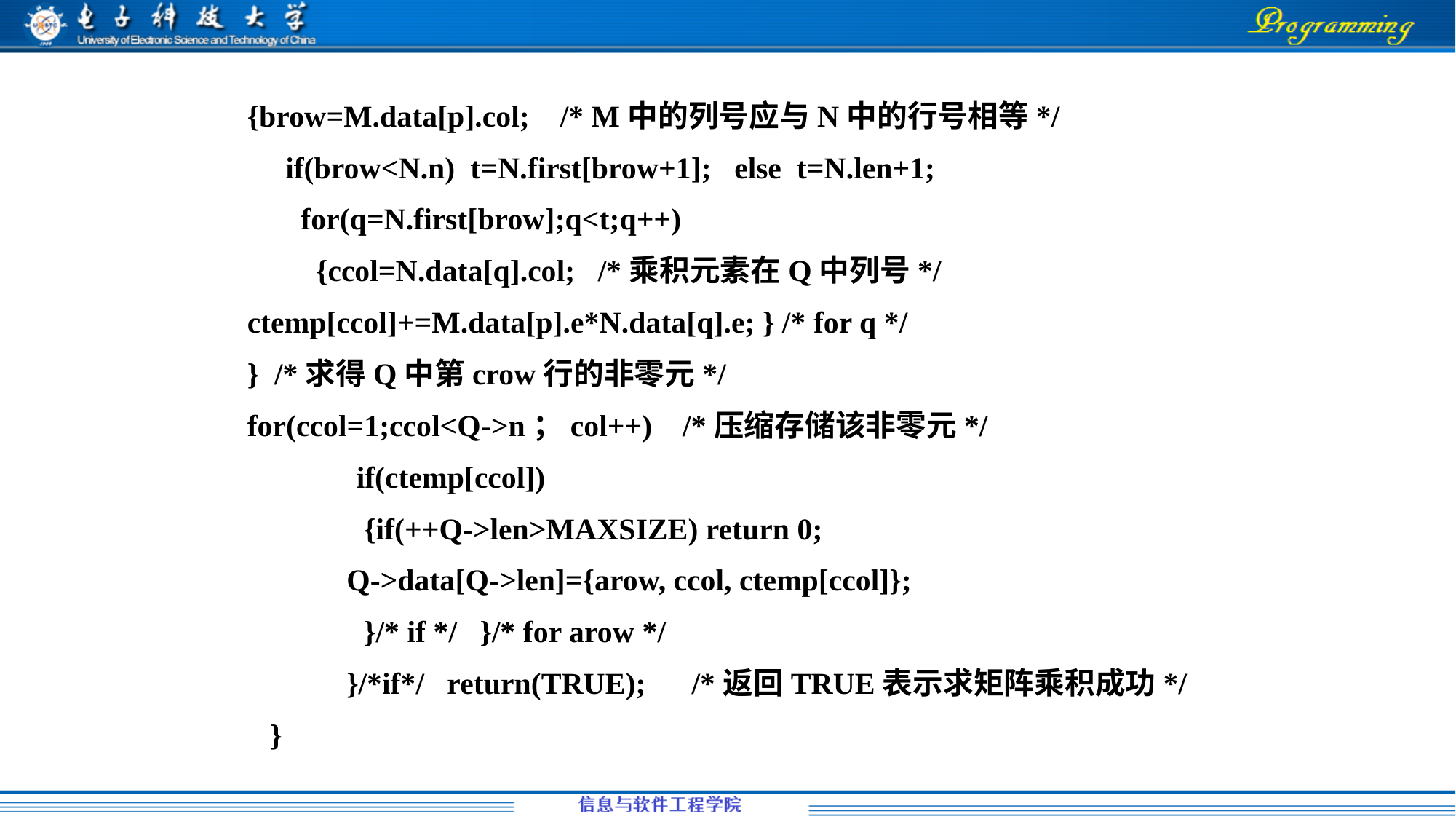

{brow=M.data[p].col;    /* M中的列号应与N中的行号相等*/
     if(brow<N.n)  t=N.first[brow+1];   else  t=N.len+1;
       for(q=N.first[brow];q<t;q++)
         {ccol=N.data[q].col;   /*乘积元素在Q中列号*/
ctemp[ccol]+=M.data[p].e*N.data[q].e; } /* for q */
}  /*求得Q中第crow行的非零元*/
for(ccol=1;ccol<Q->n；col++)    /*压缩存储该非零元*/
	if(ctemp[ccol])
	 {if(++Q->len>MAXSIZE) return 0;
             Q->data[Q->len]={arow, ccol, ctemp[ccol]};
	 }/* if */   }/* for arow */
             }/*if*/   return(TRUE);      /*返回TRUE表示求矩阵乘积成功*/
   }